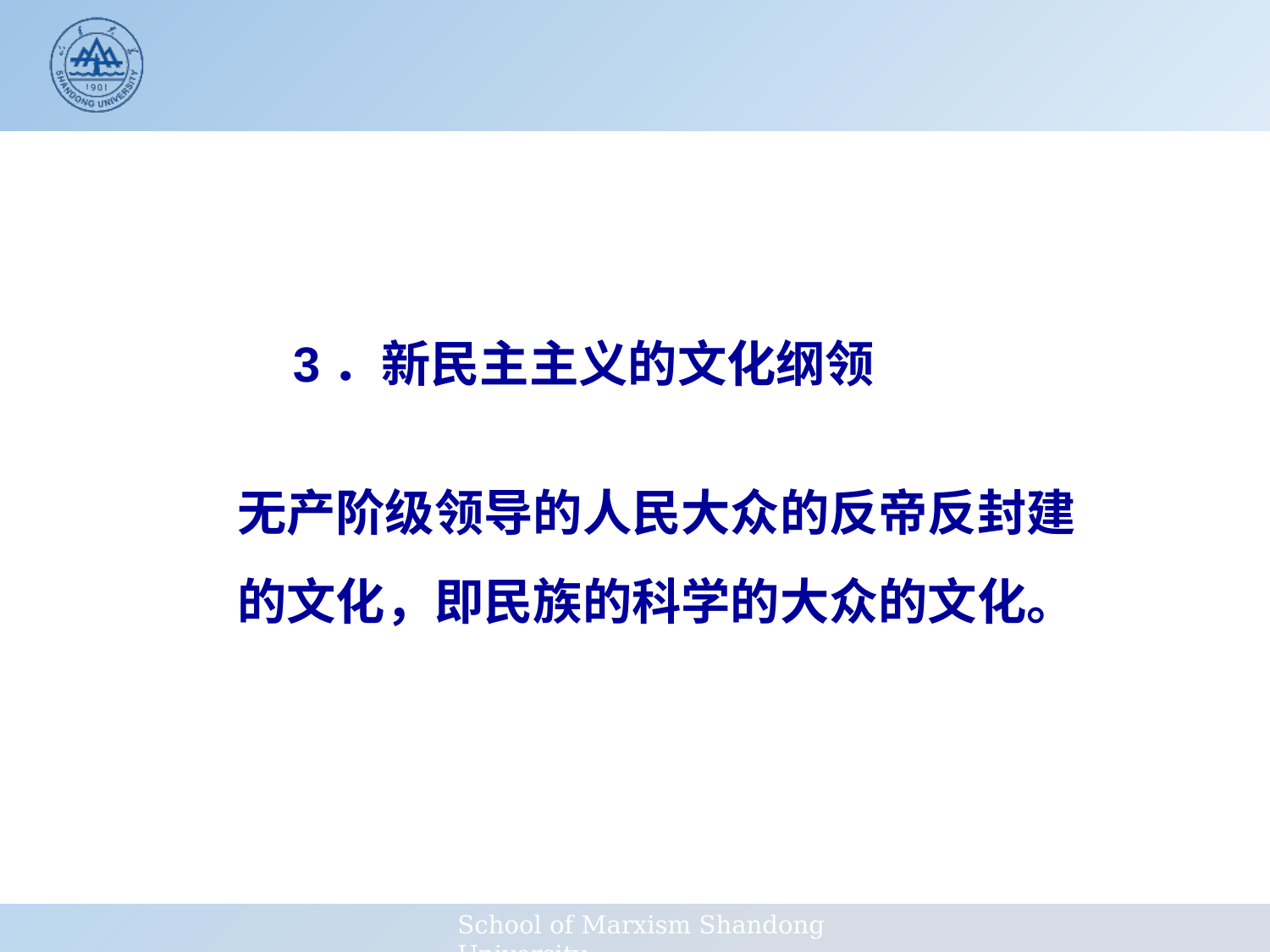

3．新民主主义的文化纲领
无产阶级领导的人民大众的反帝反封建的文化，即民族的科学的大众的文化。